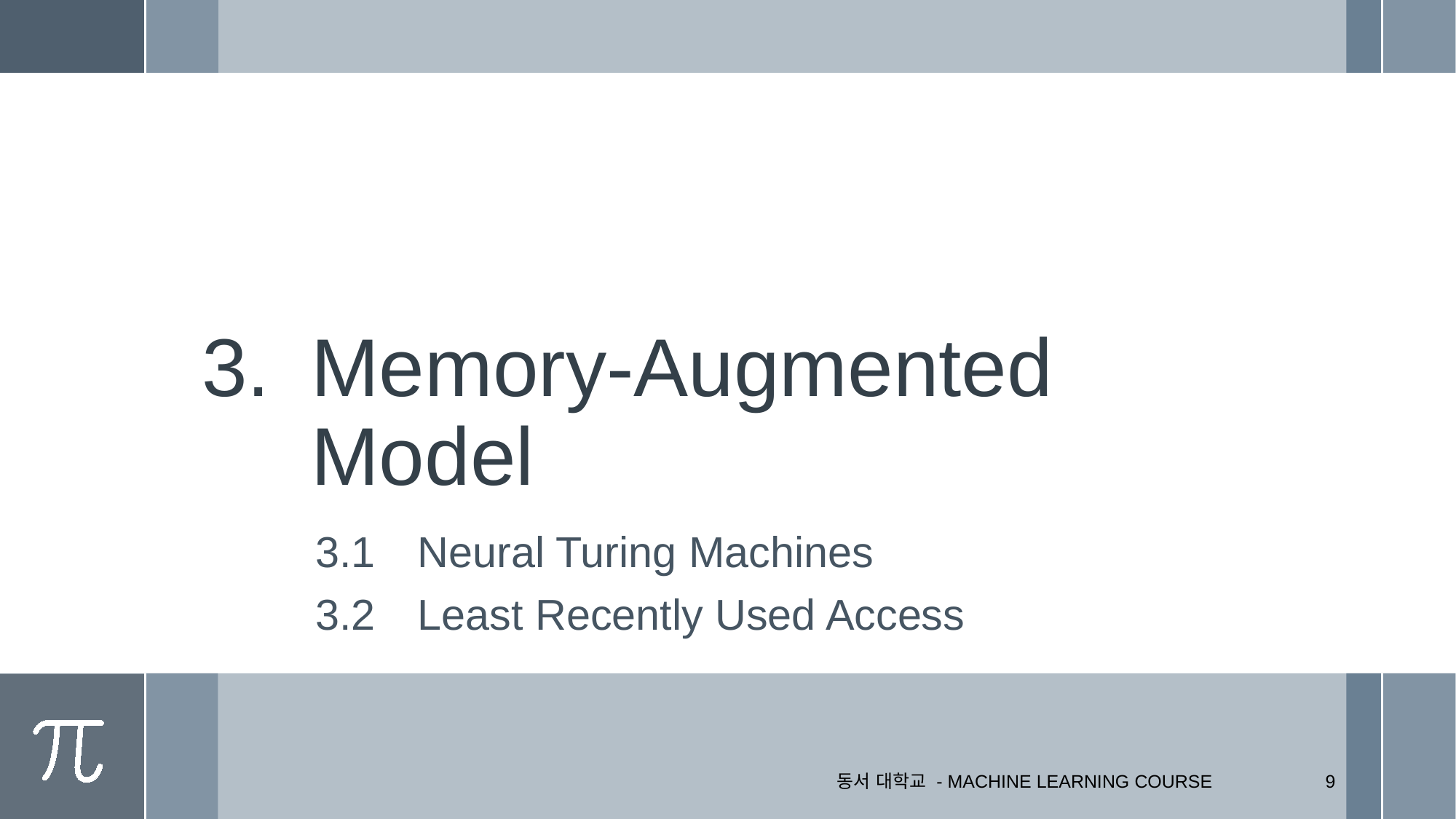

# Memory-Augmented Model
3.1	Neural Turing Machines
3.2	Least Recently Used Access
동서 대학교 - Machine Learning Course
9